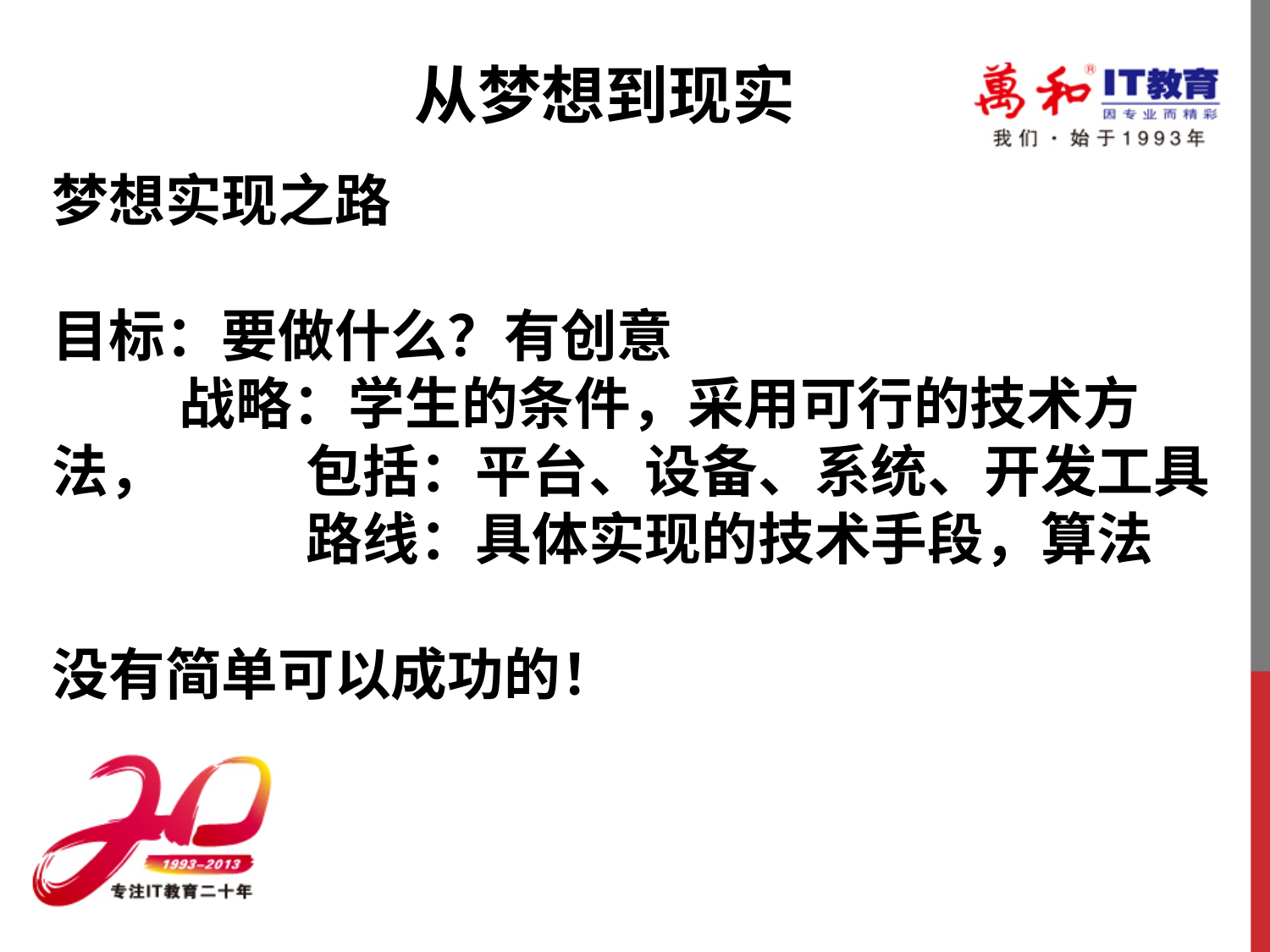

# 从梦想到现实
梦想实现之路

目标：要做什么？有创意
	战略：学生的条件，采用可行的技术方法，		包括：平台、设备、系统、开发工具
		路线：具体实现的技术手段，算法

没有简单可以成功的！